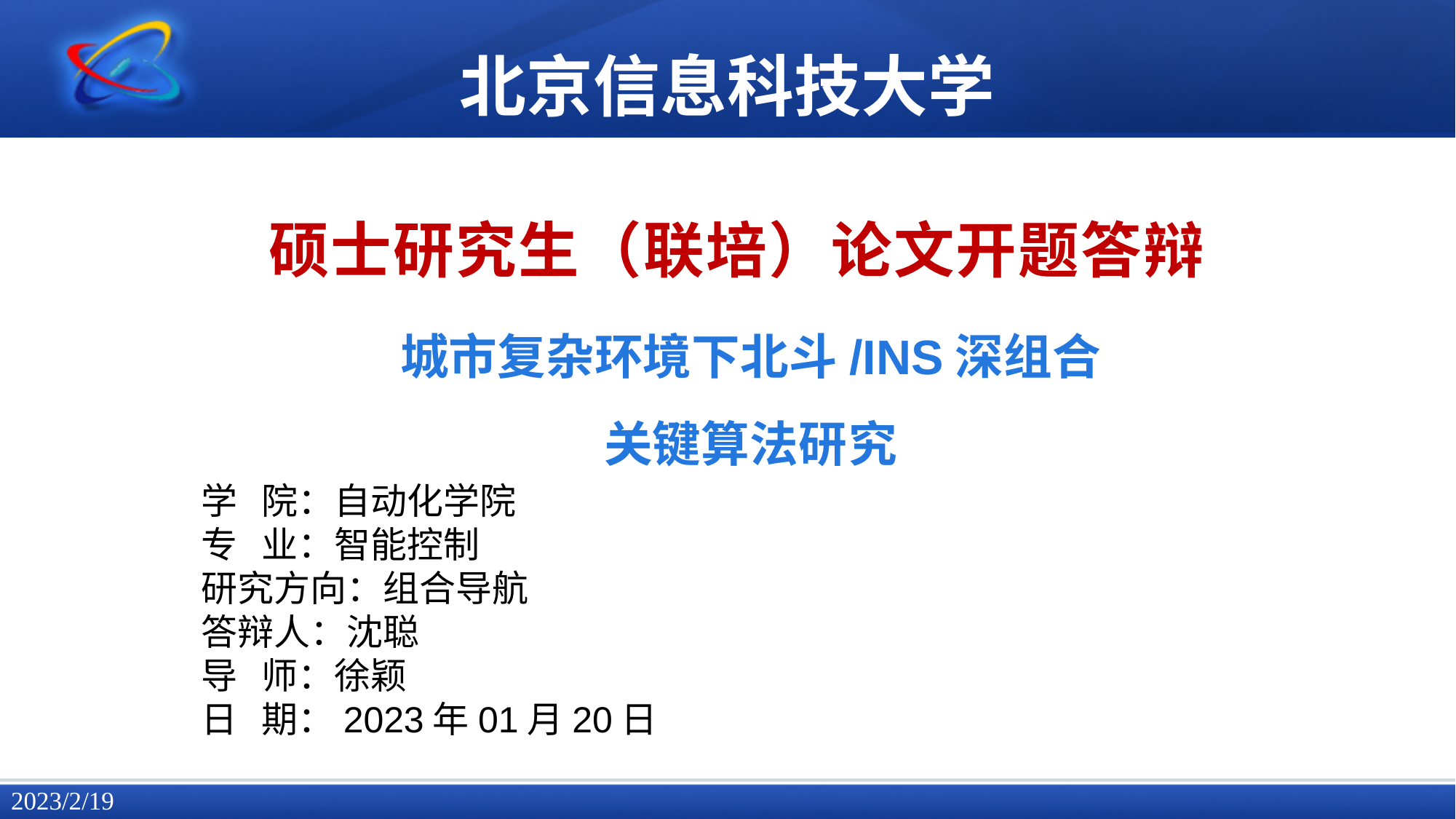

北京信息科技大学
硕士研究生（联培）论文开题答辩
城市复杂环境下北斗/INS深组合
关键算法研究

学   院：自动化学院
专   业：智能控制
研究方向：组合导航
答辩人：沈聪
导   师：徐颖
日   期：2023年01月20日
2023/2/19